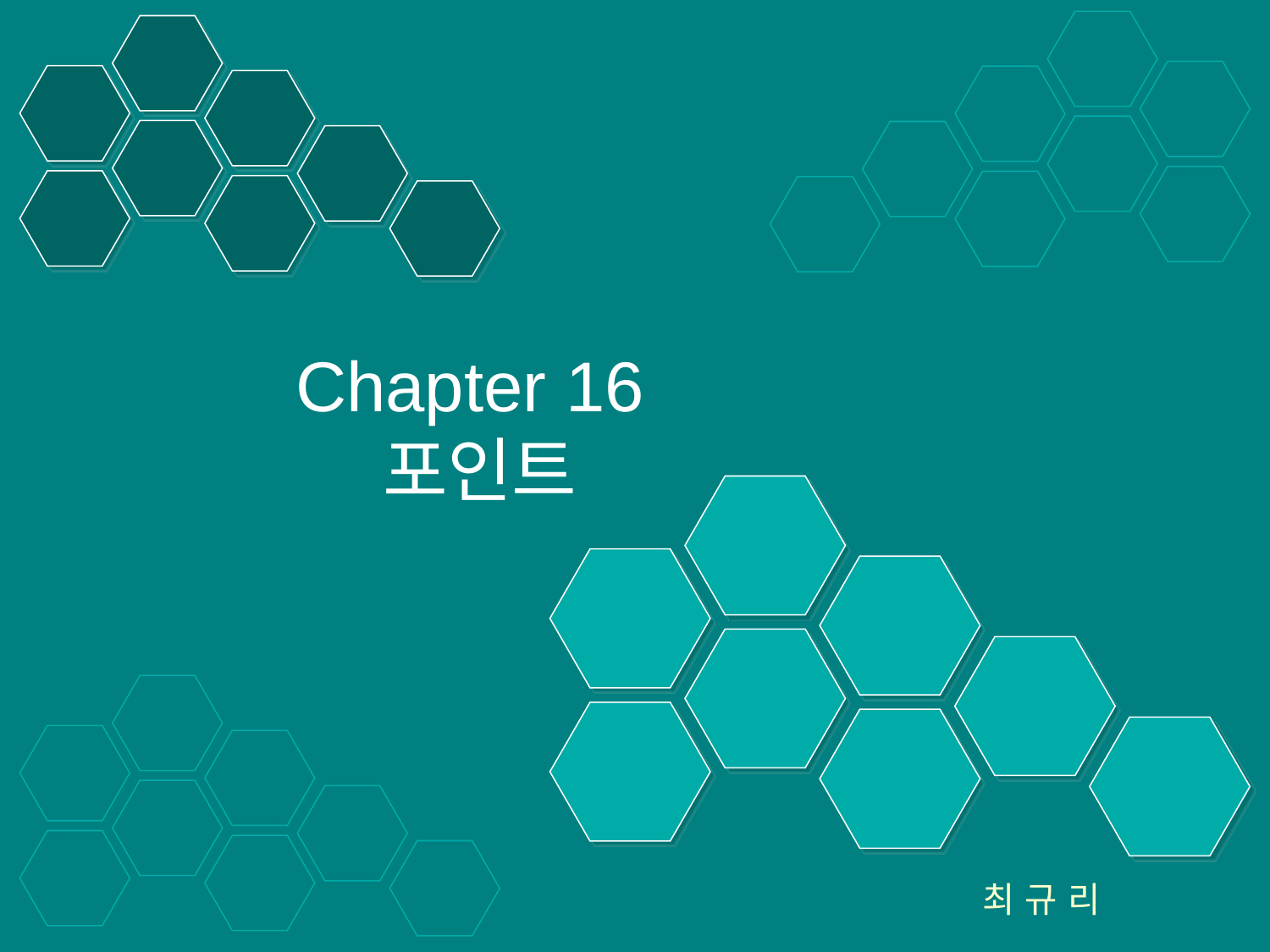

# Chapter 16 포인트
최 규 리